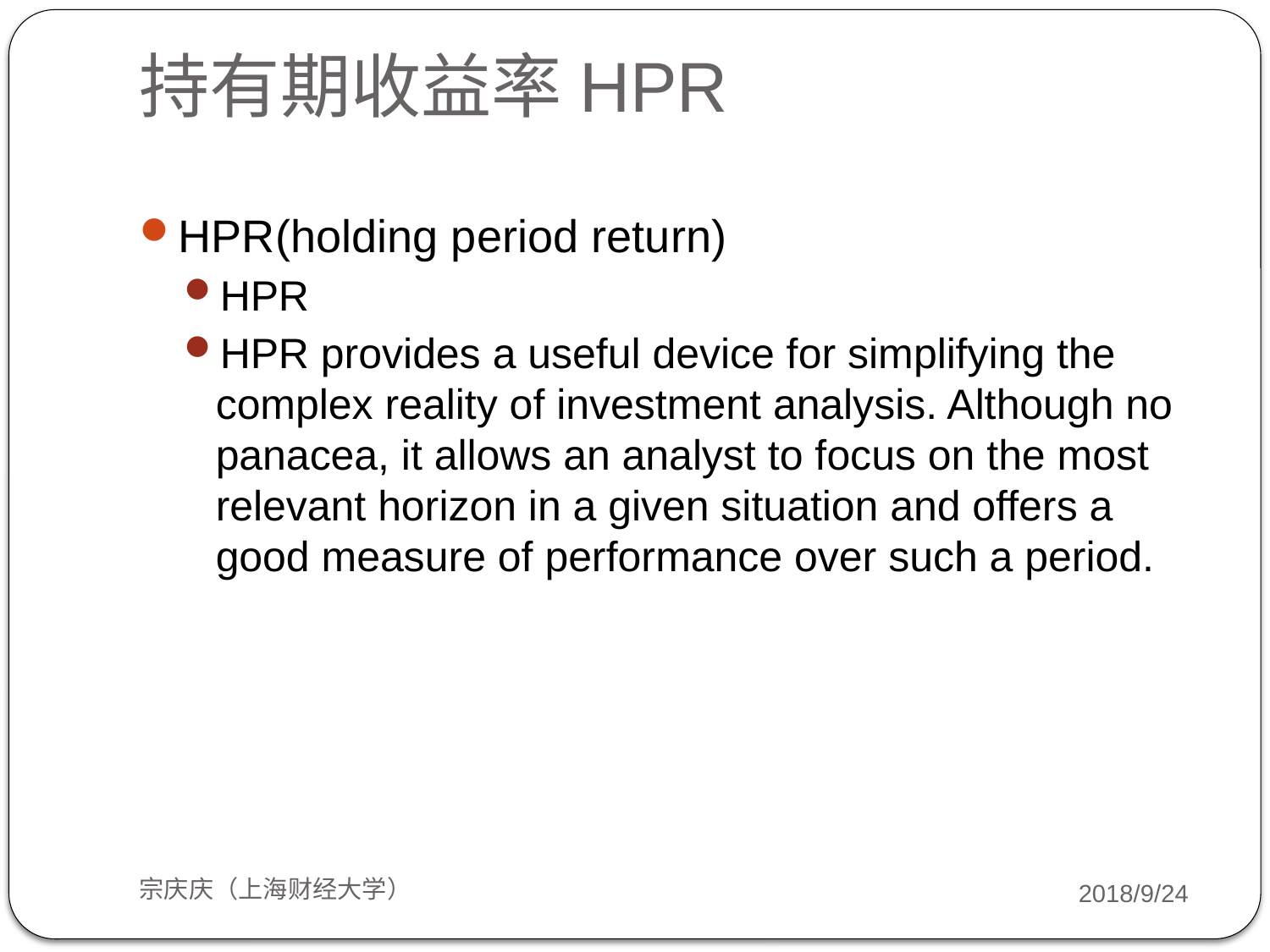

# 持有期收益率HPR
HPR(holding period return)
HPR
HPR provides a useful device for simplifying the complex reality of investment analysis. Although no panacea, it allows an analyst to focus on the most relevant horizon in a given situation and offers a good measure of performance over such a period.

宗庆庆（上海财经大学）
2018/9/24